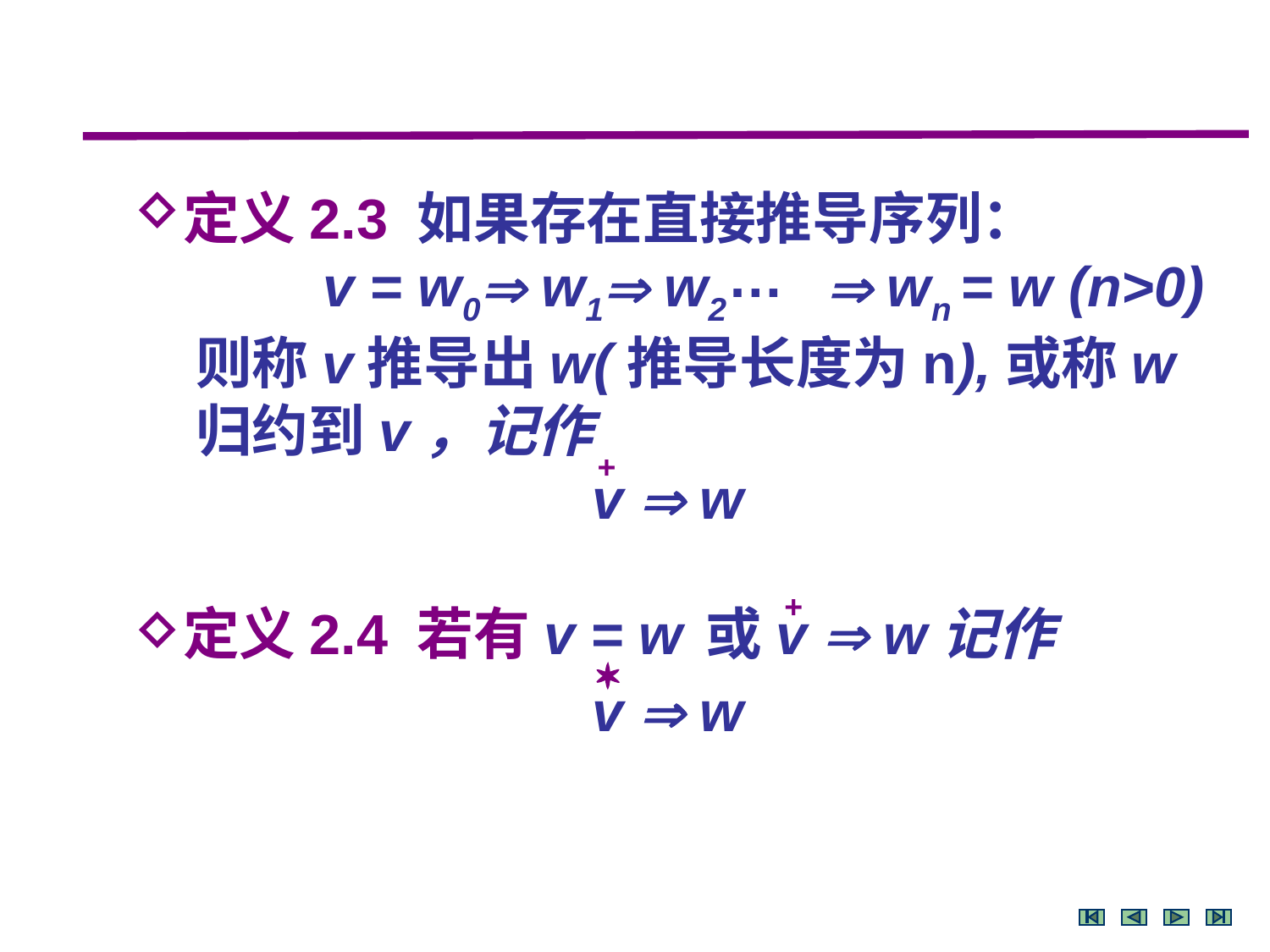

定义2.3 如果存在直接推导序列：
	v = w0⇒ w1⇒ w2           ⇒ wn = w (n>0)
则称v推导出w(推导长度为n),或称w归约到v，记作
         		 v ⇒ w

定义2.4 若有v = w 或v ⇒ w记作
         		 v ⇒ w

…
+
+
∗